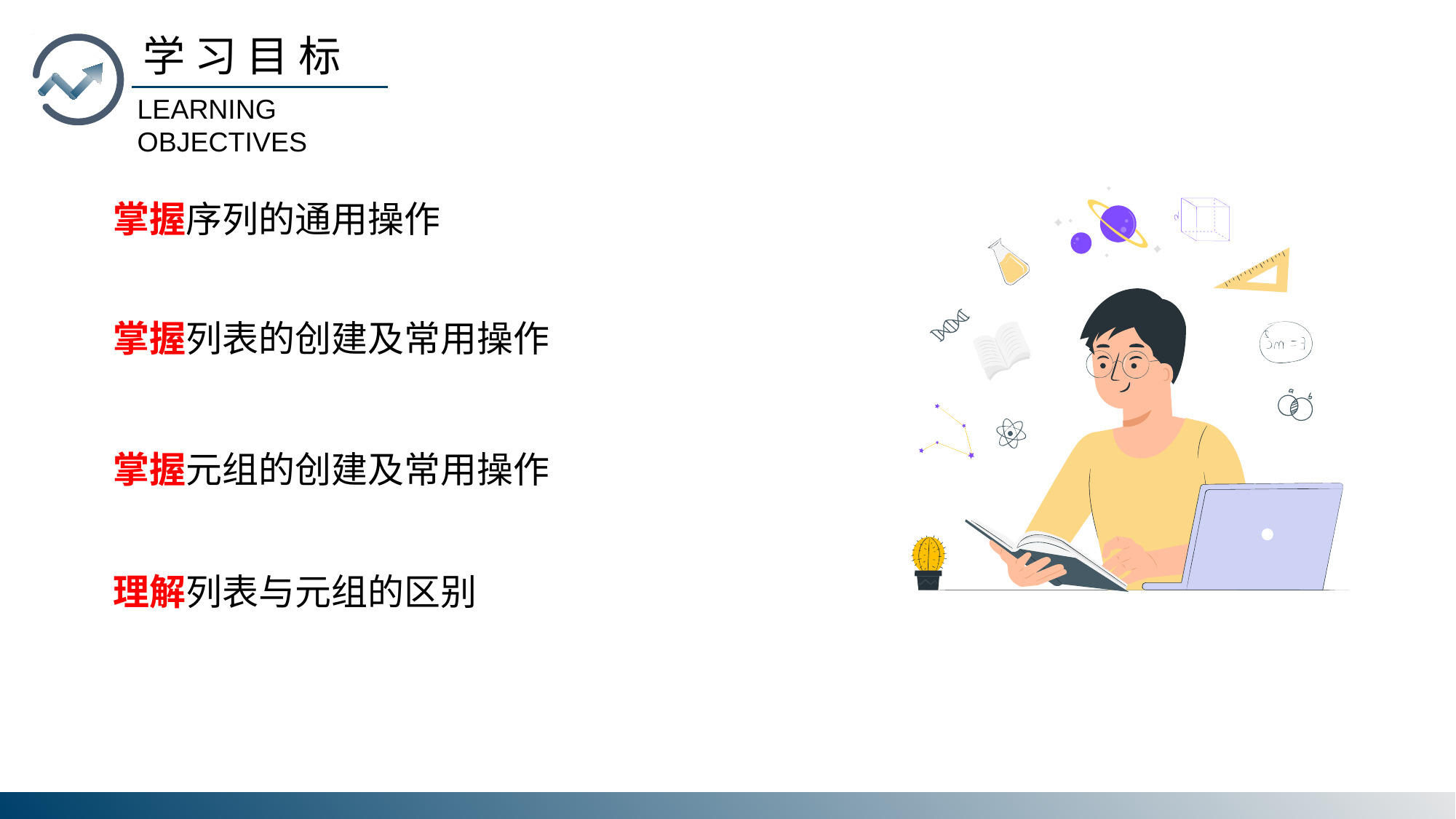

掌握序列的通用操作
掌握列表的创建及常用操作
掌握元组的创建及常用操作
理解列表与元组的区别